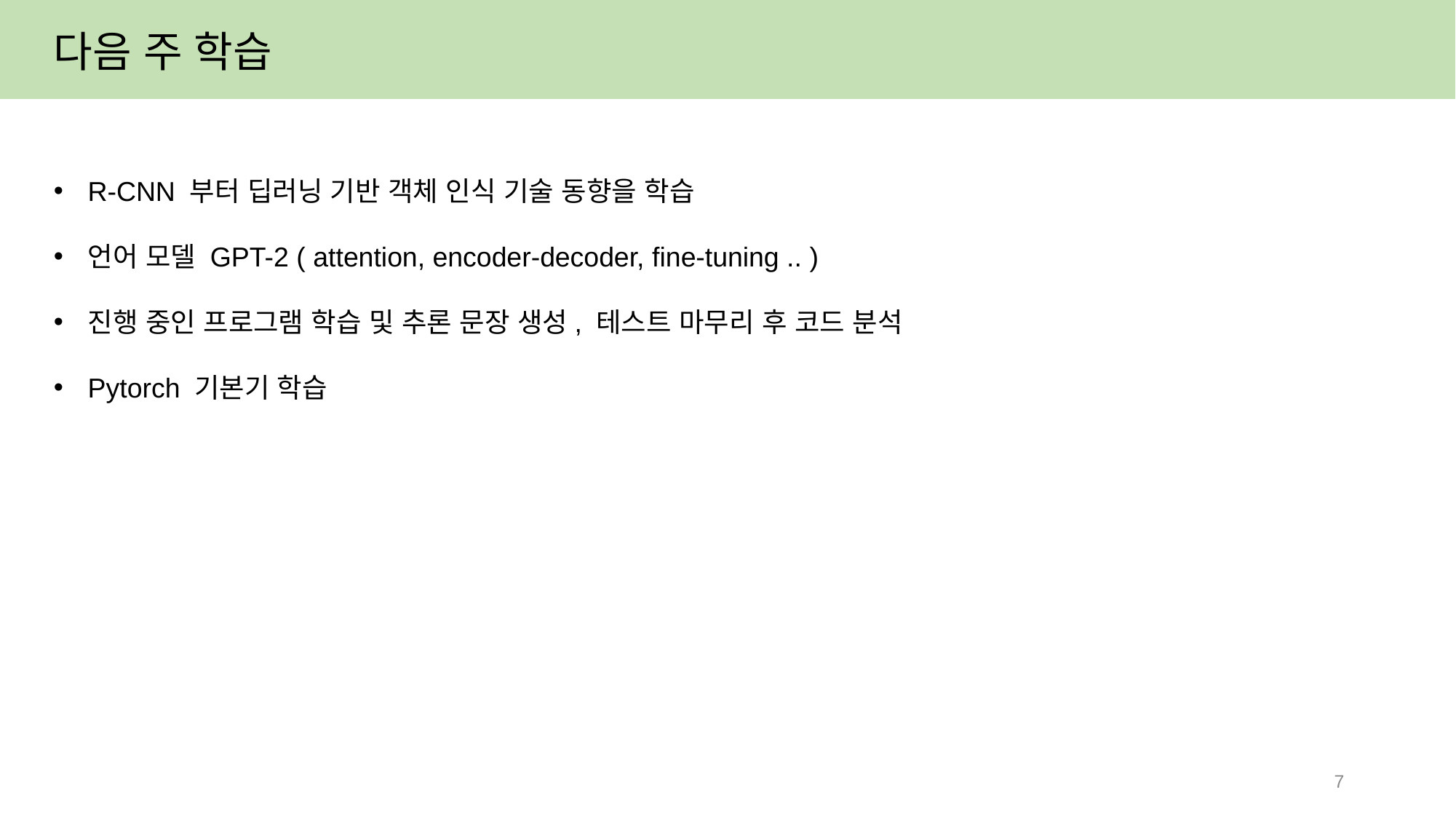

다음 주 학습
R-CNN 부터 딥러닝 기반 객체 인식 기술 동향을 학습

언어 모델 GPT-2 ( attention, encoder-decoder, fine-tuning .. )

진행 중인 프로그램 학습 및 추론 문장 생성, 테스트 마무리 후 코드 분석

Pytorch 기본기 학습

7